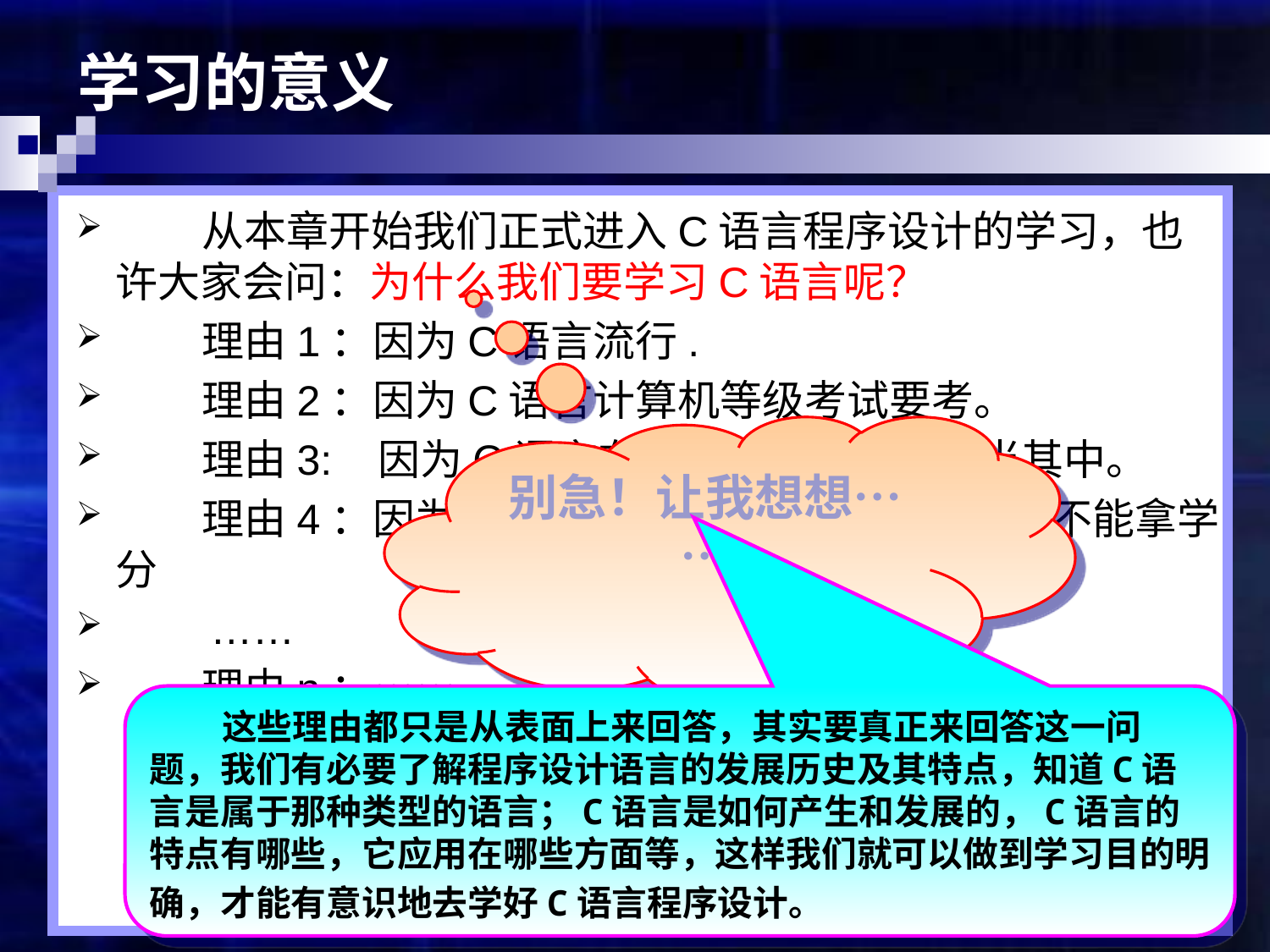

学习的意义
        从本章开始我们正式进入C语言程序设计的学习，也许大家会问：为什么我们要学习C语言呢？
        理由1：因为C语言流行.
        理由2：因为C语言计算机等级考试要考。
        理由3:   因为C语言在各种程序考试中首当其中。
        理由4：因为它是必修课，是老师逼的，不学不能拿学分
        ……
        理由n：……
别急！让我想想……
         这些理由都只是从表面上来回答，其实要真正来回答这一问题，我们有必要了解程序设计语言的发展历史及其特点，知道C语言是属于那种类型的语言；C语言是如何产生和发展的，C语言的特点有哪些，它应用在哪些方面等，这样我们就可以做到学习目的明确，才能有意识地去学好C语言程序设计。